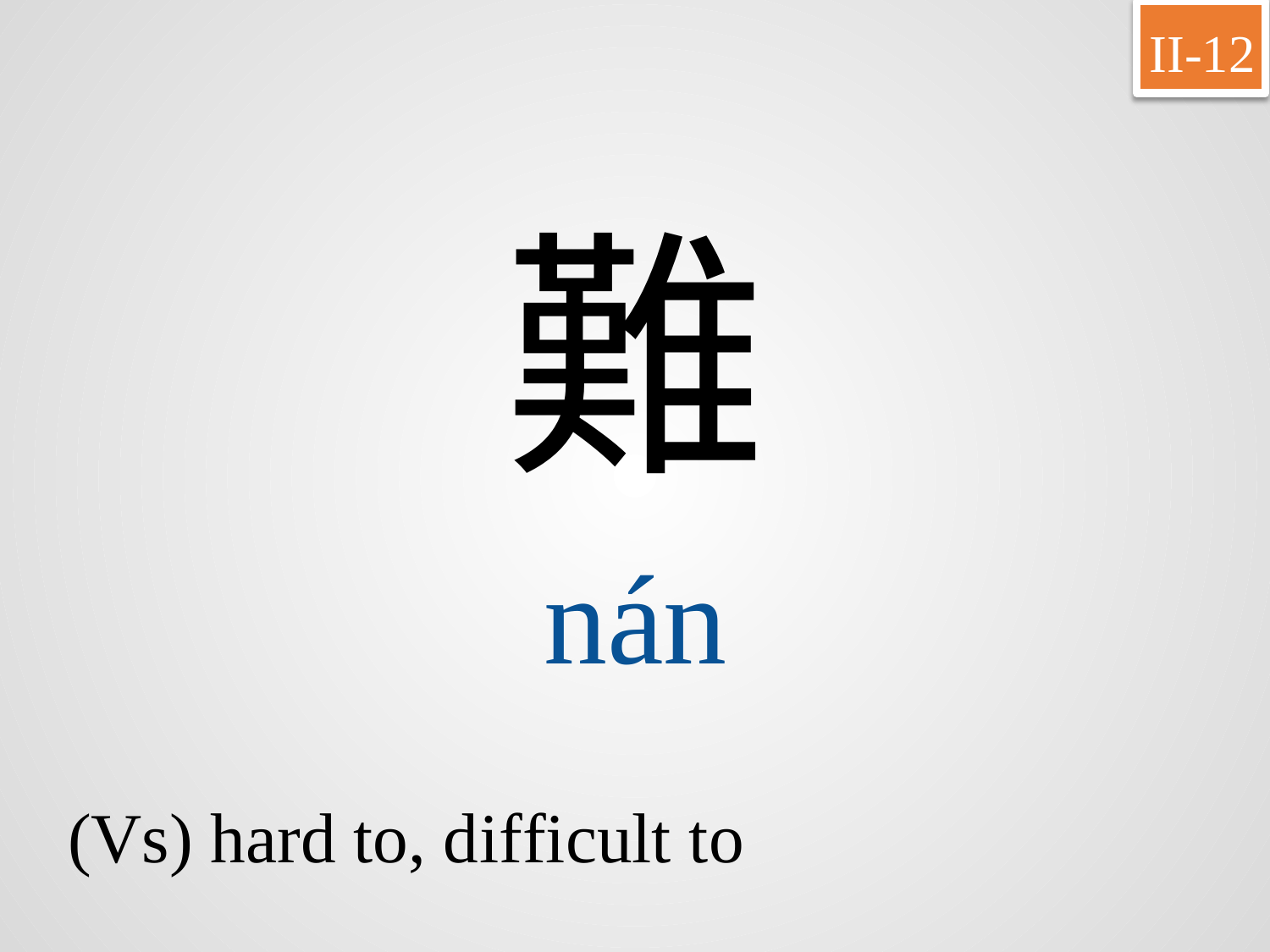

II-12

難
nán
(Vs) hard to, difficult to